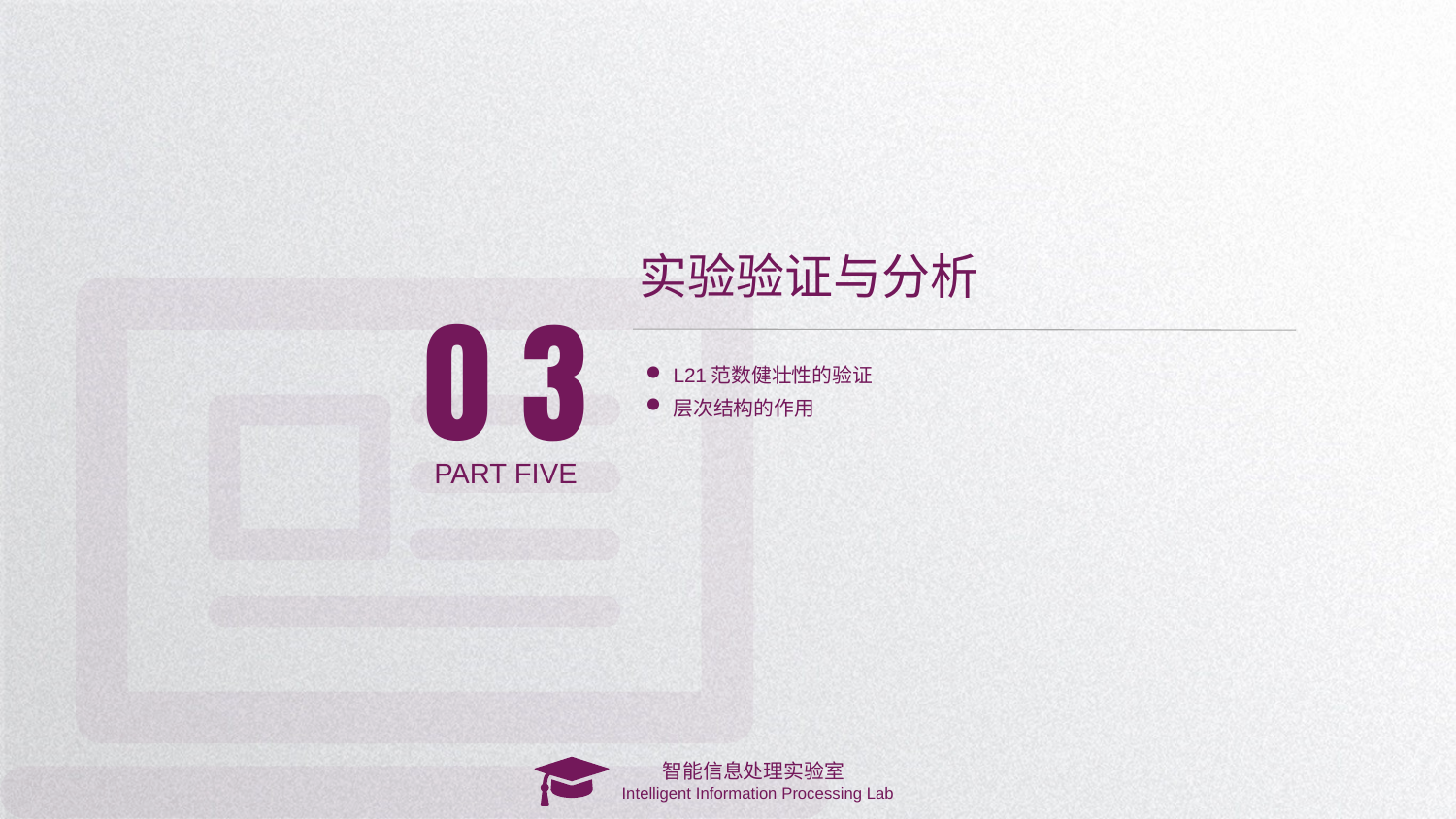

8

实验验证与分析

0 3
L21范数健壮性的验证
层次结构的作用
PART FIVE